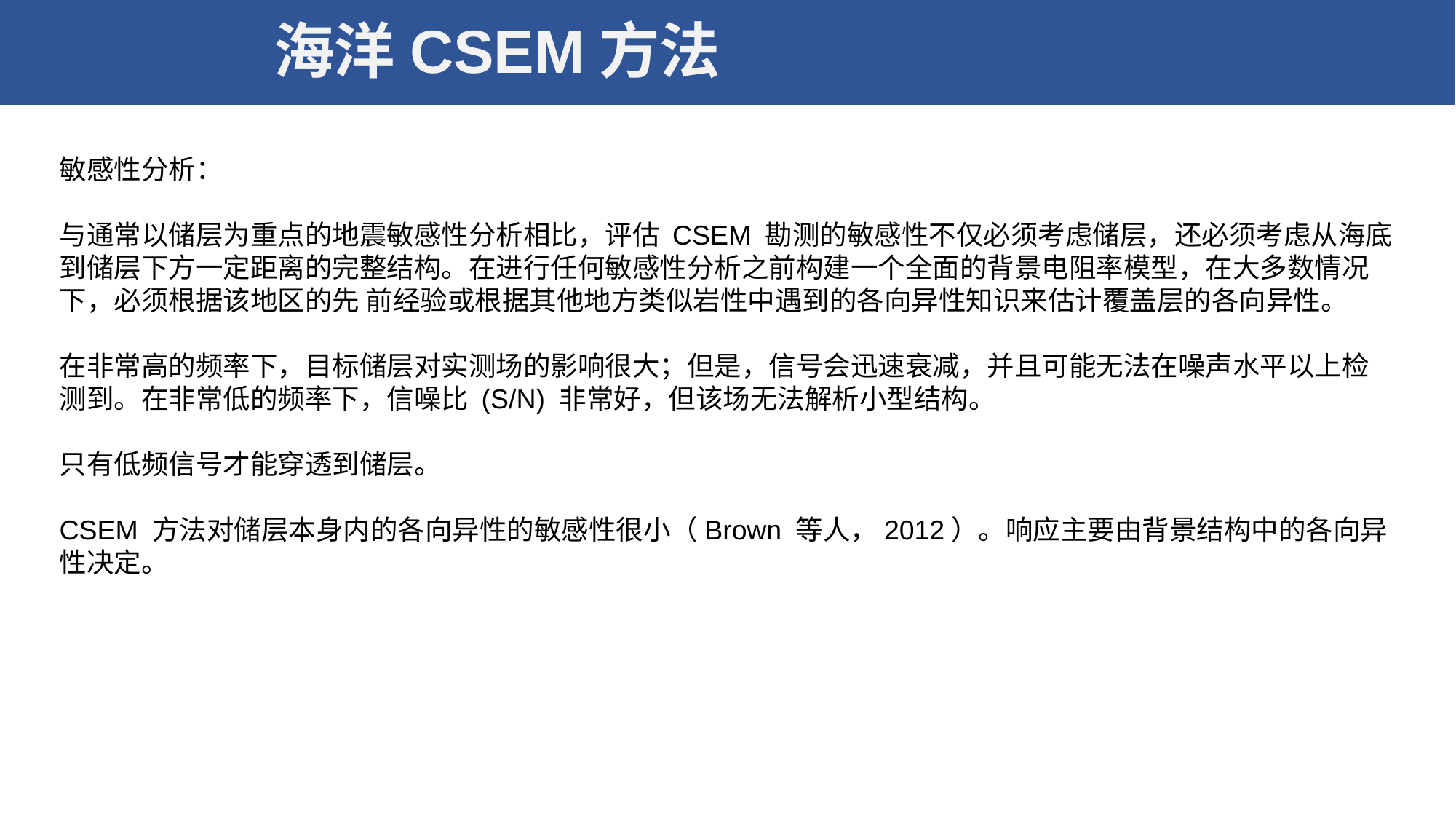

海洋CSEM方法
敏感性分析：

与通常以储层为重点的地震敏感性分析相比，评估 CSEM 勘测的敏感性不仅必须考虑储层，还必须考虑从海底到储层下方一定距离的完整结构。在进行任何敏感性分析之前构建一个全面的背景电阻率模型，在大多数情况下，必须根据该地区的先 前经验或根据其他地方类似岩性中遇到的各向异性知识来估计覆盖层的各向异性。

在非常高的频率下，目标储层对实测场的影响很大；但是，信号会迅速衰减，并且可能无法在噪声水平以上检测到。在非常低的频率下，信噪比 (S/N) 非常好，但该场无法解析小型结构。

只有低频信号才能穿透到储层。

CSEM 方法对储层本身内的各向异性的敏感性很小（Brown 等人，2012）。响应主要由背景结构中的各向异性决定。